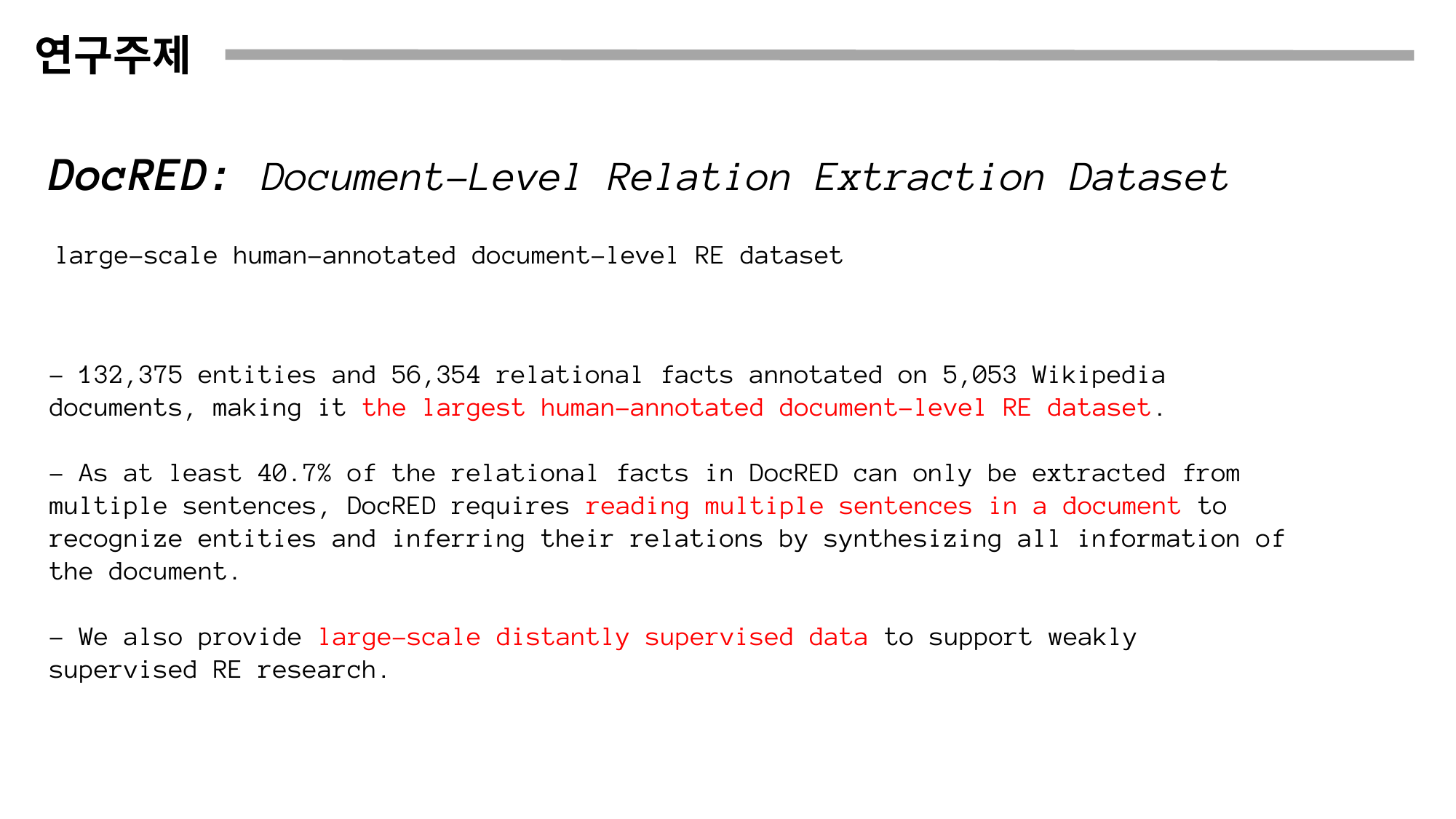

# 연구주제
DocRED: Document-Level Relation Extraction Dataset
large-scale human-annotated document-level RE dataset
- 132,375 entities and 56,354 relational facts annotated on 5,053 Wikipedia documents, making it the largest human-annotated document-level RE dataset.

- As at least 40.7% of the relational facts in DocRED can only be extracted from multiple sentences, DocRED requires reading multiple sentences in a document to recognize entities and inferring their relations by synthesizing all information of the document.

- We also provide large-scale distantly supervised data to support weakly supervised RE research.